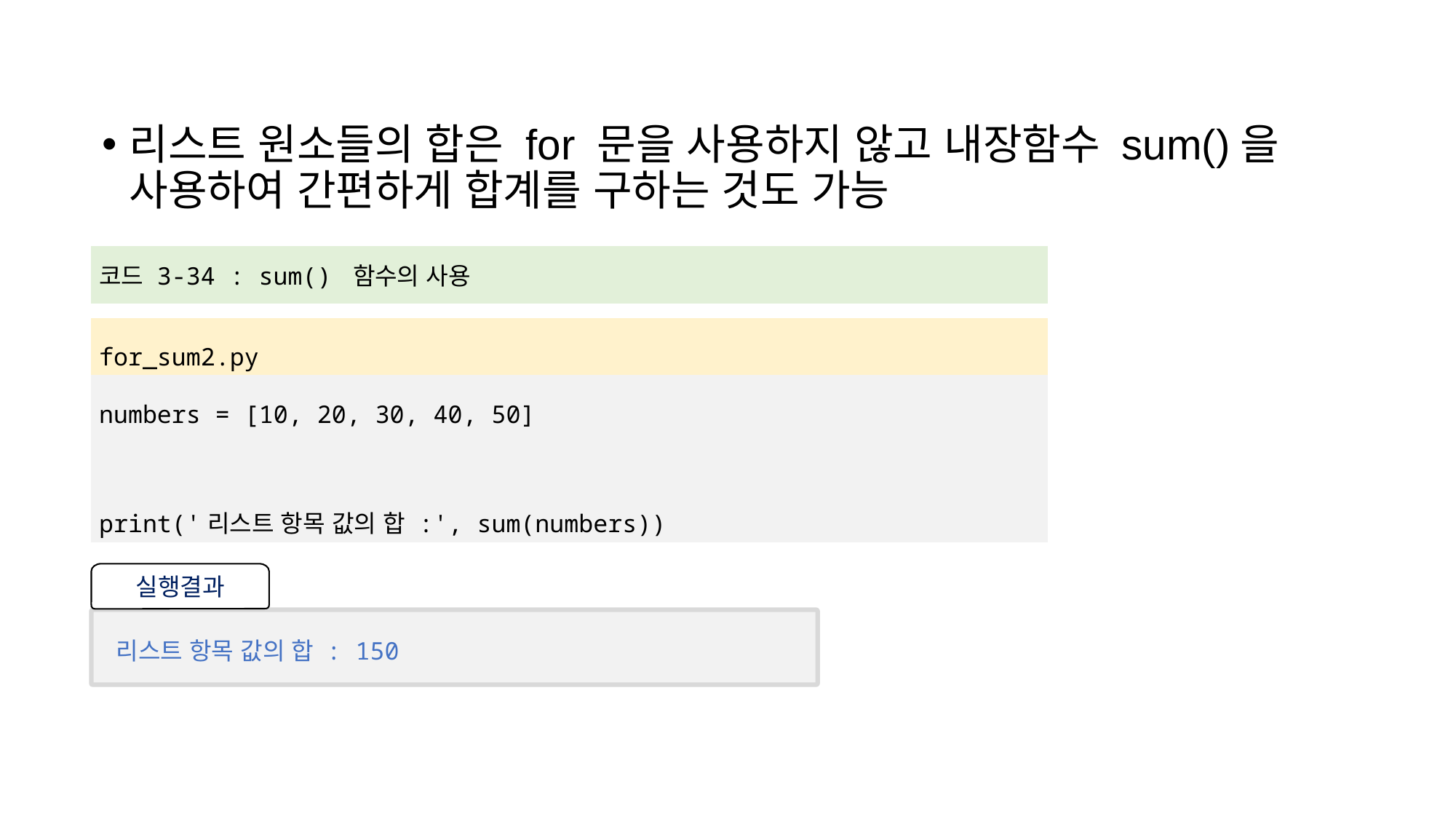

리스트 원소들의 합은 for 문을 사용하지 않고 내장함수 sum()을 사용하여 간편하게 합계를 구하는 것도 가능

| 코드 3-34 : sum() 함수의 사용 |
| --- |
|  |
| for\_sum2.py |
| numbers = [10, 20, 30, 40, 50] print('리스트 항목 값의 합 :', sum(numbers)) |
실행결과

리스트 항목 값의 합 : 150